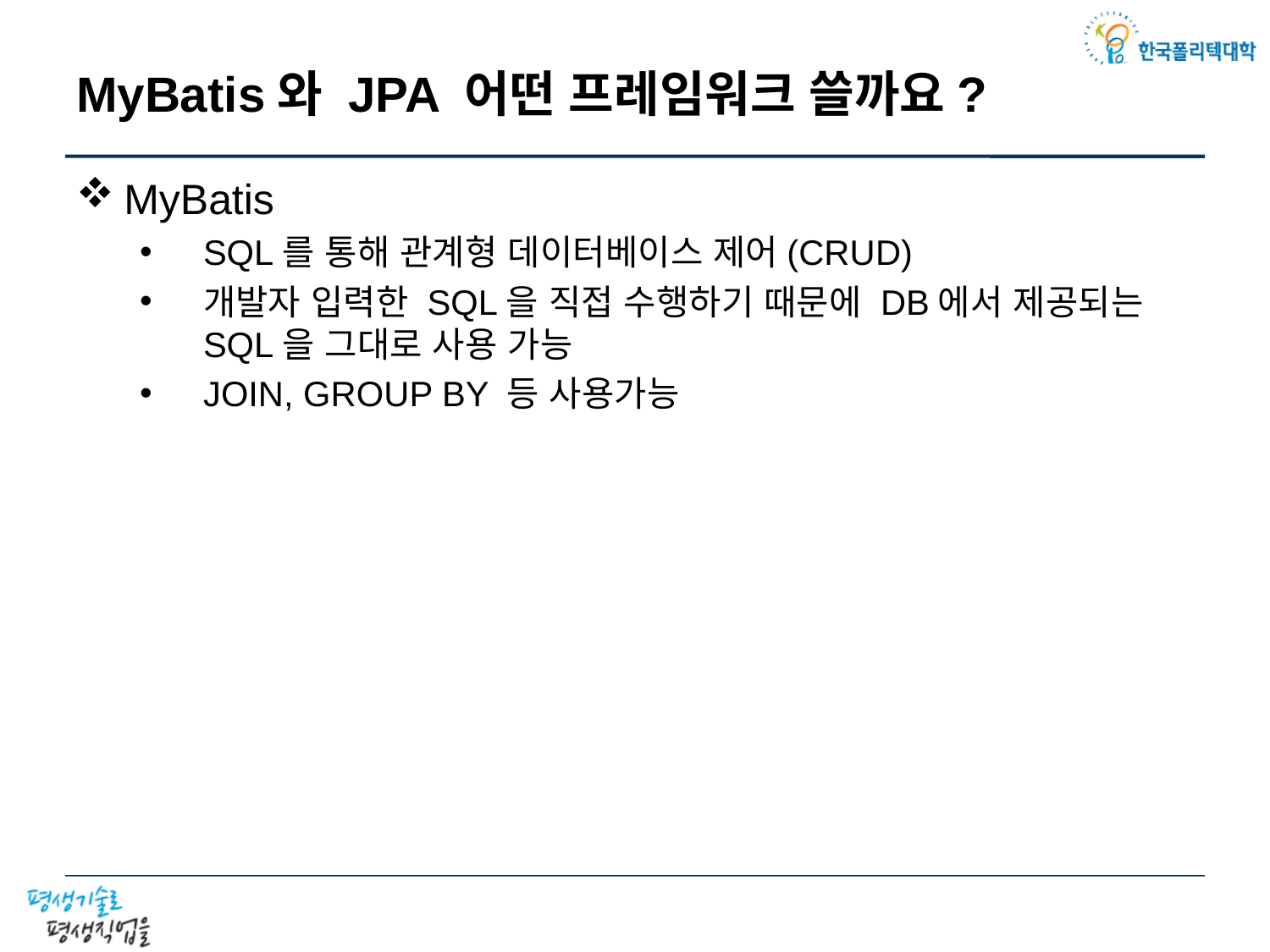

# MyBatis와 JPA 어떤 프레임워크 쓸까요?
MyBatis
SQL를 통해 관계형 데이터베이스 제어(CRUD)
개발자 입력한 SQL을 직접 수행하기 때문에 DB에서 제공되는 SQL을 그대로 사용 가능
JOIN, GROUP BY 등 사용가능